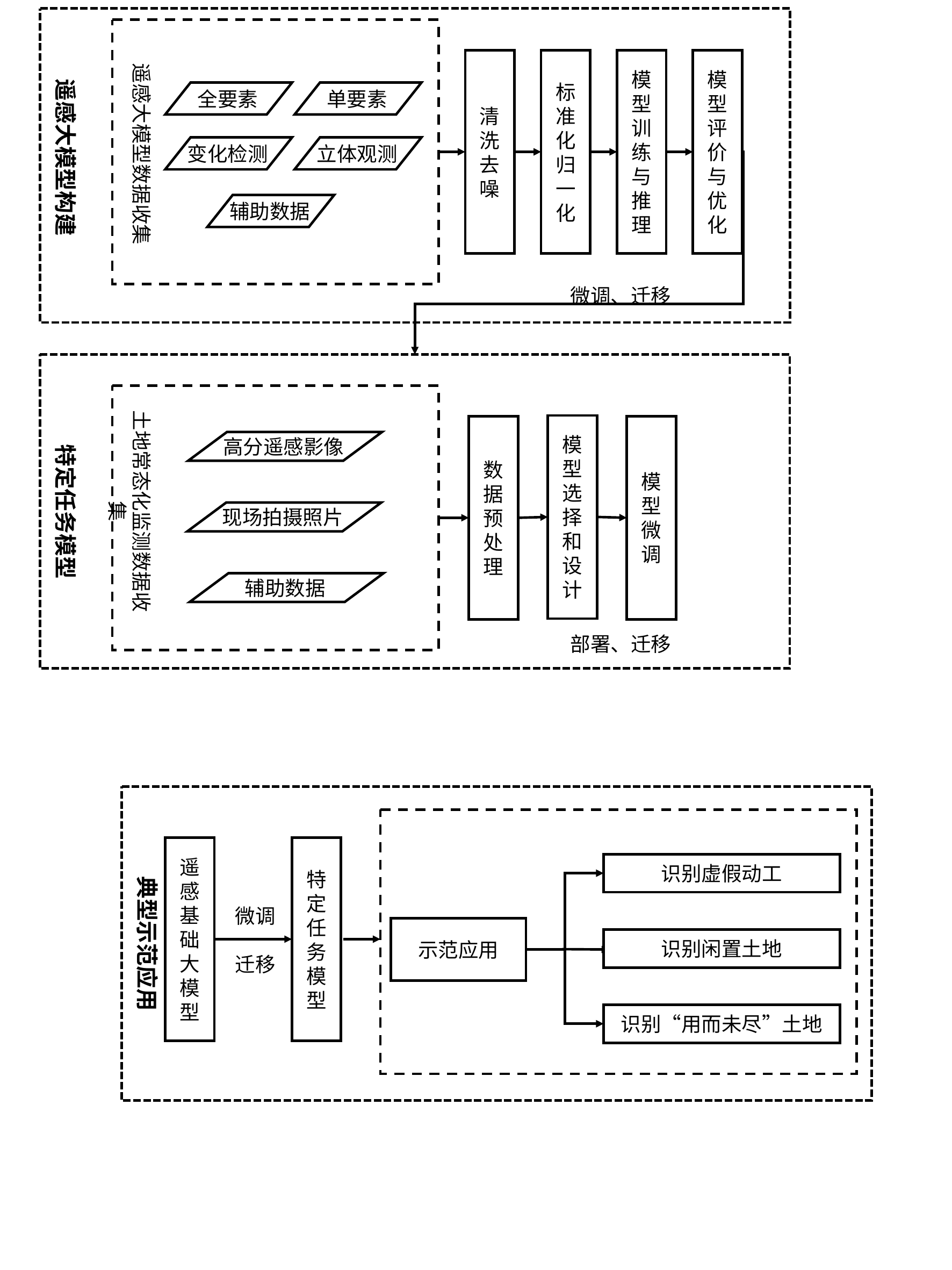

遥感大模型数据收集
标准化归一化
模型训练与推理
模型评价与优化
清洗
去噪
遥感大模型构建
单要素

全要素

立体观测

变化检测

辅助数据

微调、迁移

土地常态化监测数据收集
模型选择和设计
数据预处理
模型微调
特定任务模型
高分遥感影像

现场拍摄照片

辅助数据

部署、迁移

遥感基础大模型
特定任务模型
识别虚假动工
典型示范应用
微调

迁移
示范应用
识别闲置土地
识别“用而未尽”土地